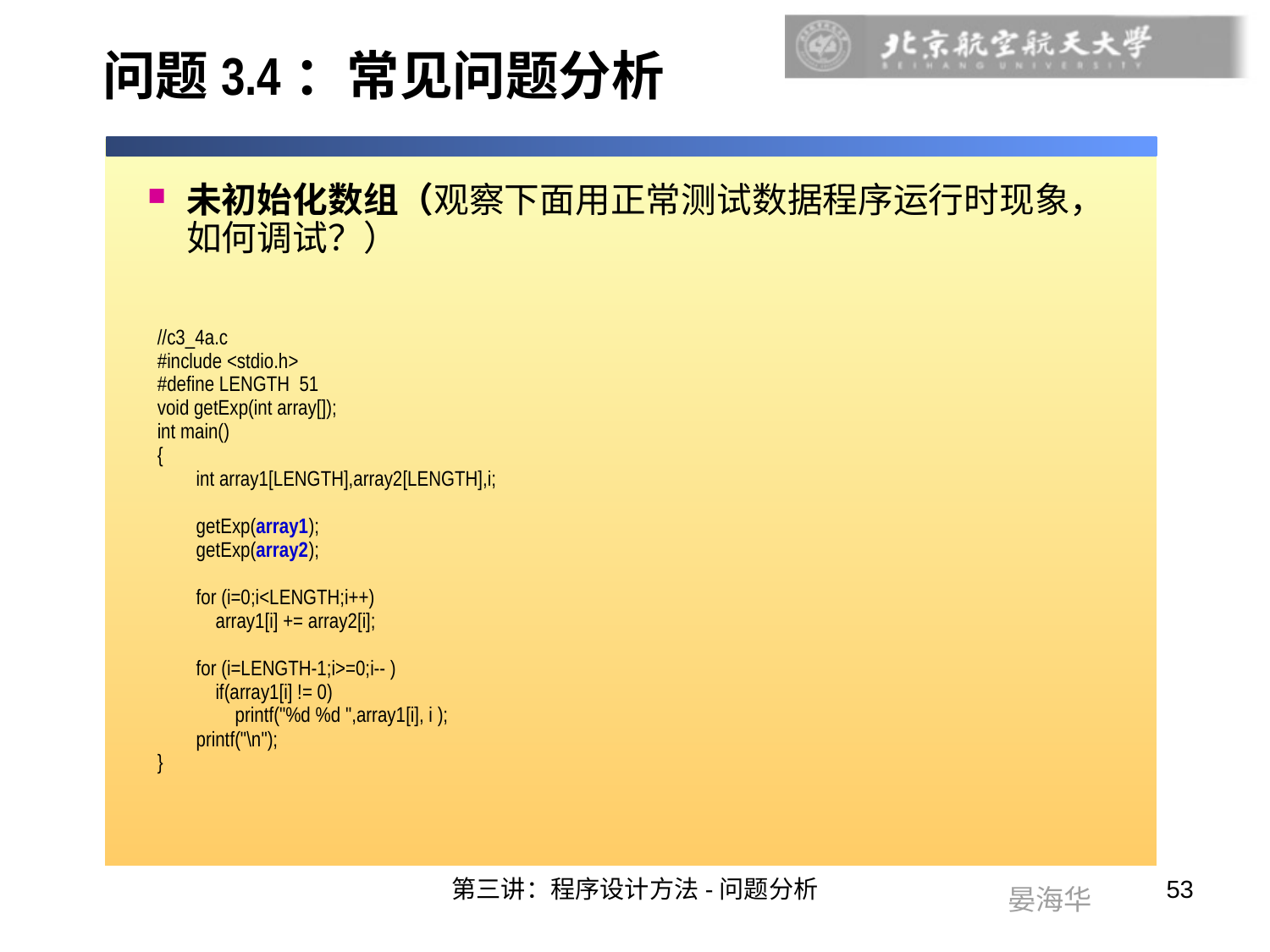

# 问题3.4：常见问题分析
未初始化数组（观察下面用正常测试数据程序运行时现象，如何调试？）
//c3_4a.c
#include <stdio.h>
#define LENGTH  51
void getExp(int array[]);
int main()
{
	int array1[LENGTH],array2[LENGTH],i;

	getExp(array1);
	getExp(array2);

	for (i=0;i<LENGTH;i++)
	    array1[i] += array2[i];

	for (i=LENGTH-1;i>=0;i-- )
	    if(array1[i] != 0)
	        printf("%d %d ",array1[i], i );
	printf("\n");
}
第三讲：程序设计方法-问题分析
53